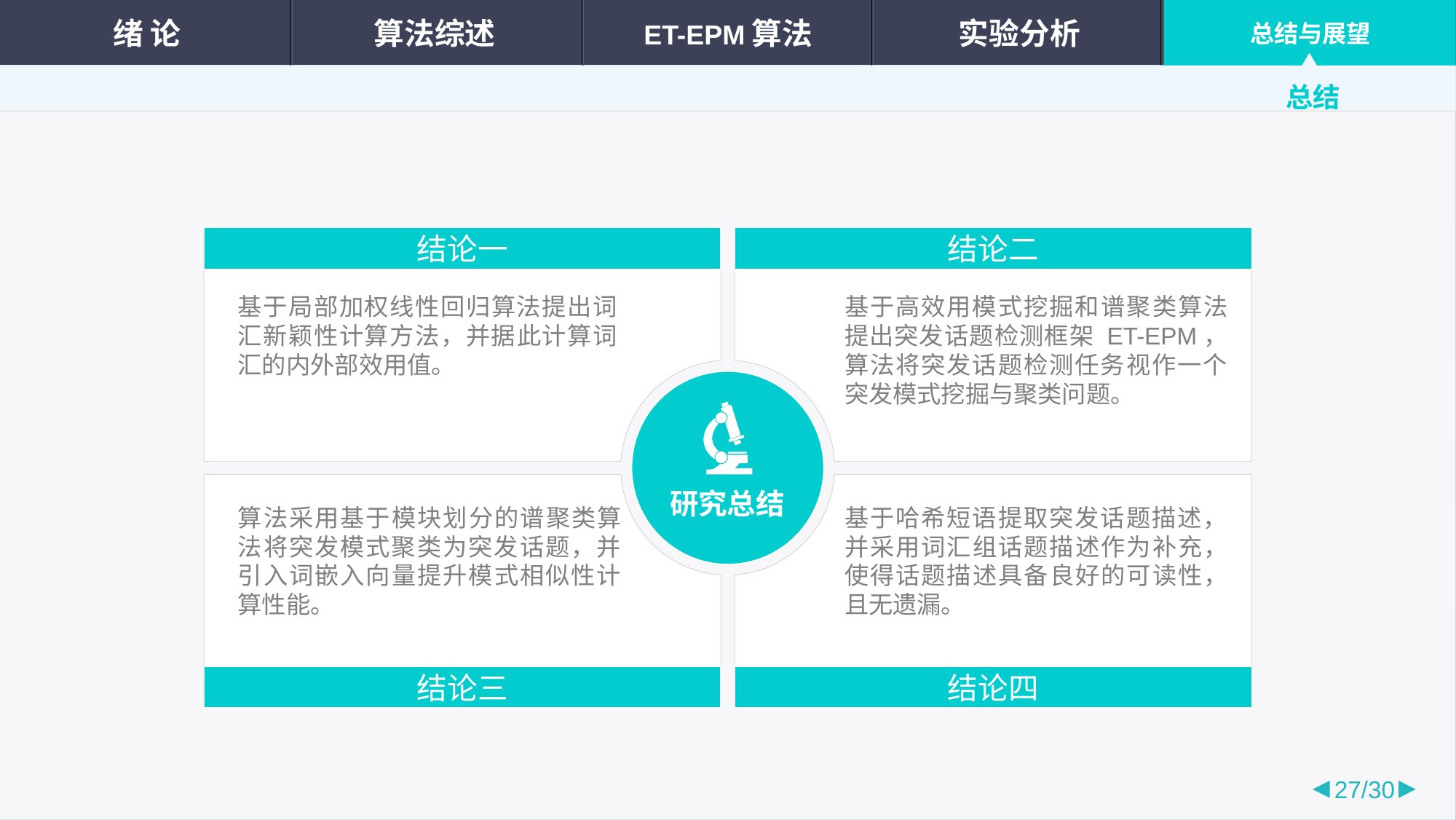

总结

结论一
结论二
基于局部加权线性回归算法提出词汇新颖性计算方法，并据此计算词汇的内外部效用值。
基于高效用模式挖掘和谱聚类算法提出突发话题检测框架 ET-EPM，算法将突发话题检测任务视作一个突发模式挖掘与聚类问题。

研究总结
算法采用基于模块划分的谱聚类算法将突发模式聚类为突发话题，并引入词嵌入向量提升模式相似性计算性能。
基于哈希短语提取突发话题描述，并采用词汇组话题描述作为补充，使得话题描述具备良好的可读性，且无遗漏。

结论三
结论四